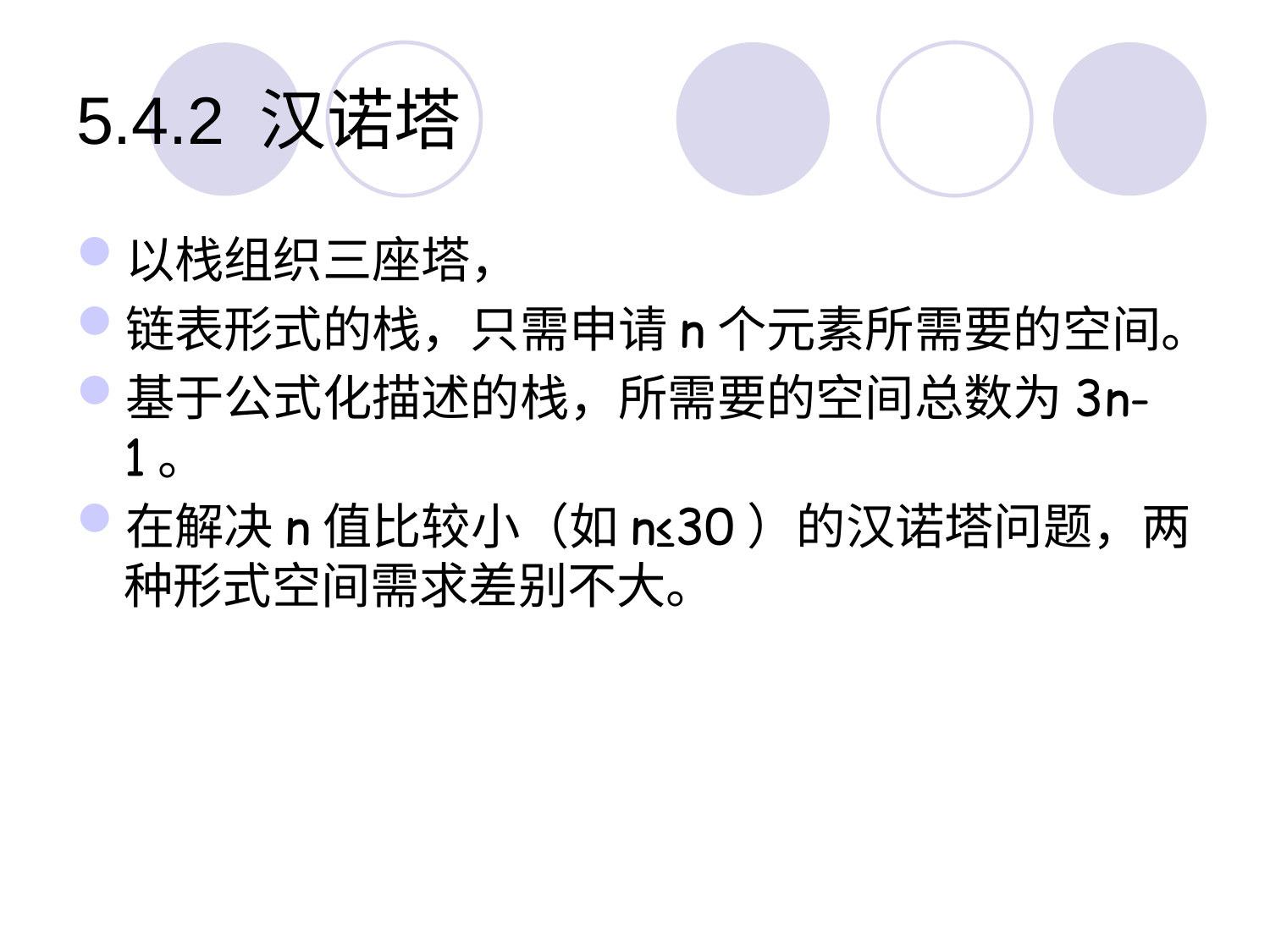

# 5.4.2 汉诺塔
以栈组织三座塔，
链表形式的栈，只需申请n个元素所需要的空间。
基于公式化描述的栈，所需要的空间总数为3n-1。
在解决n值比较小（如n≤30）的汉诺塔问题，两种形式空间需求差别不大。

26